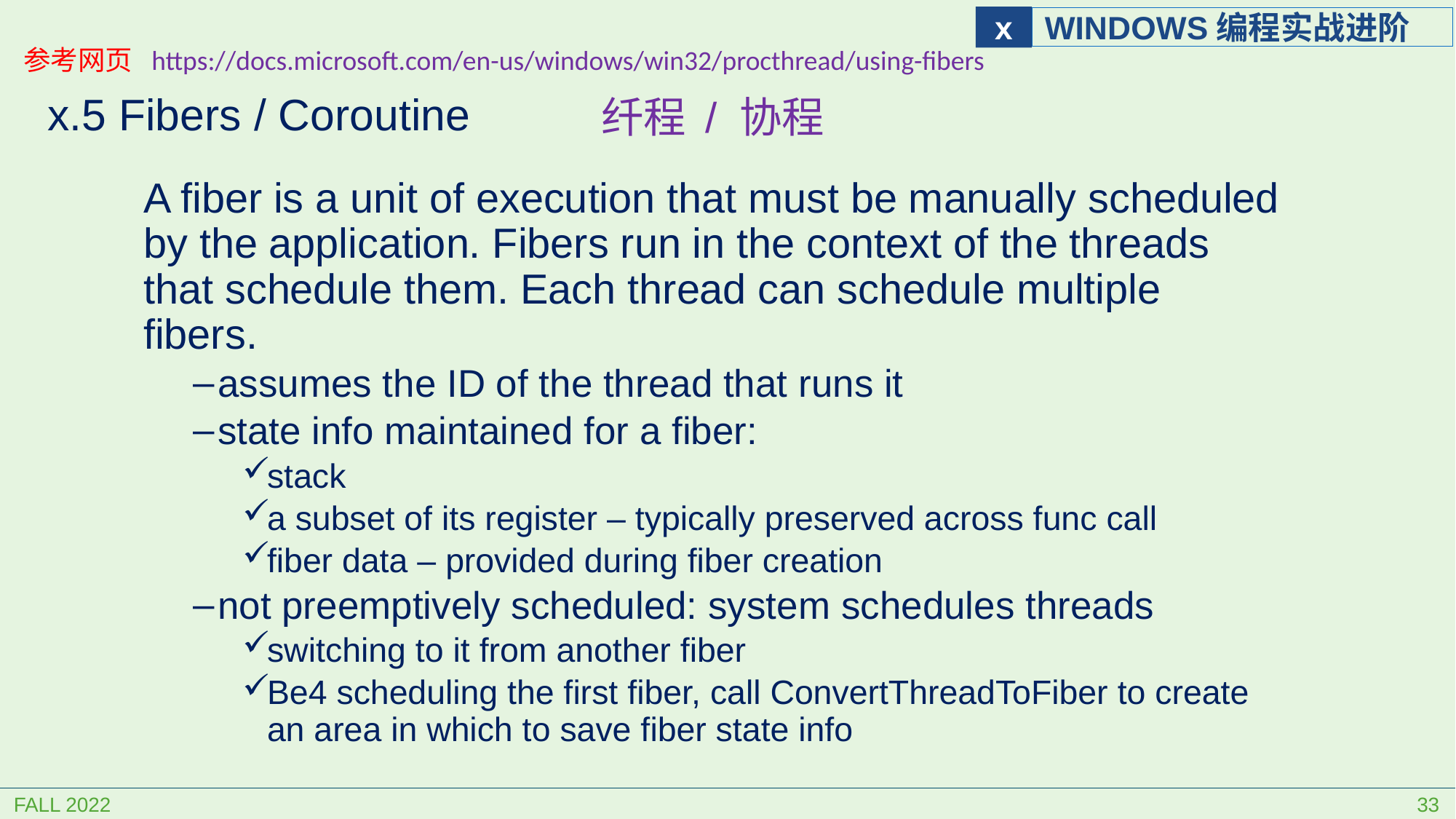

参考网页  https://docs.microsoft.com/en-us/windows/win32/procthread/using-fibers
# x.5 Fibers / Coroutine
纤程 / 协程
A fiber is a unit of execution that must be manually scheduled by the application. Fibers run in the context of the threads that schedule them. Each thread can schedule multiple fibers.
assumes the ID of the thread that runs it
state info maintained for a fiber:
stack
a subset of its register – typically preserved across func call
fiber data – provided during fiber creation
not preemptively scheduled: system schedules threads
switching to it from another fiber
Be4 scheduling the first fiber, call ConvertThreadToFiber to create an area in which to save fiber state info